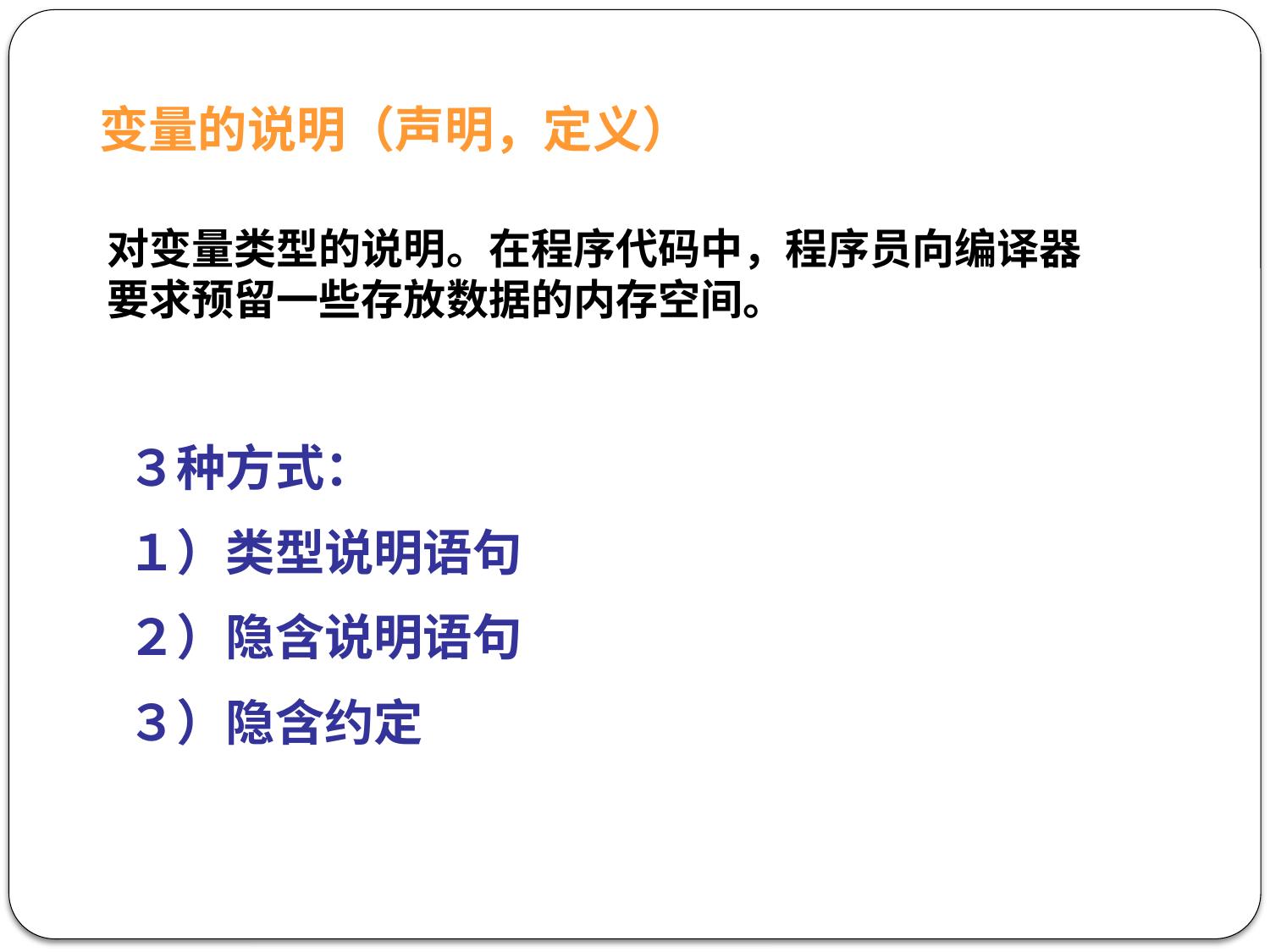

变量的说明（声明，定义）
对变量类型的说明。在程序代码中，程序员向编译器要求预留一些存放数据的内存空间。
３种方式：
１）类型说明语句
２）隐含说明语句
３）隐含约定